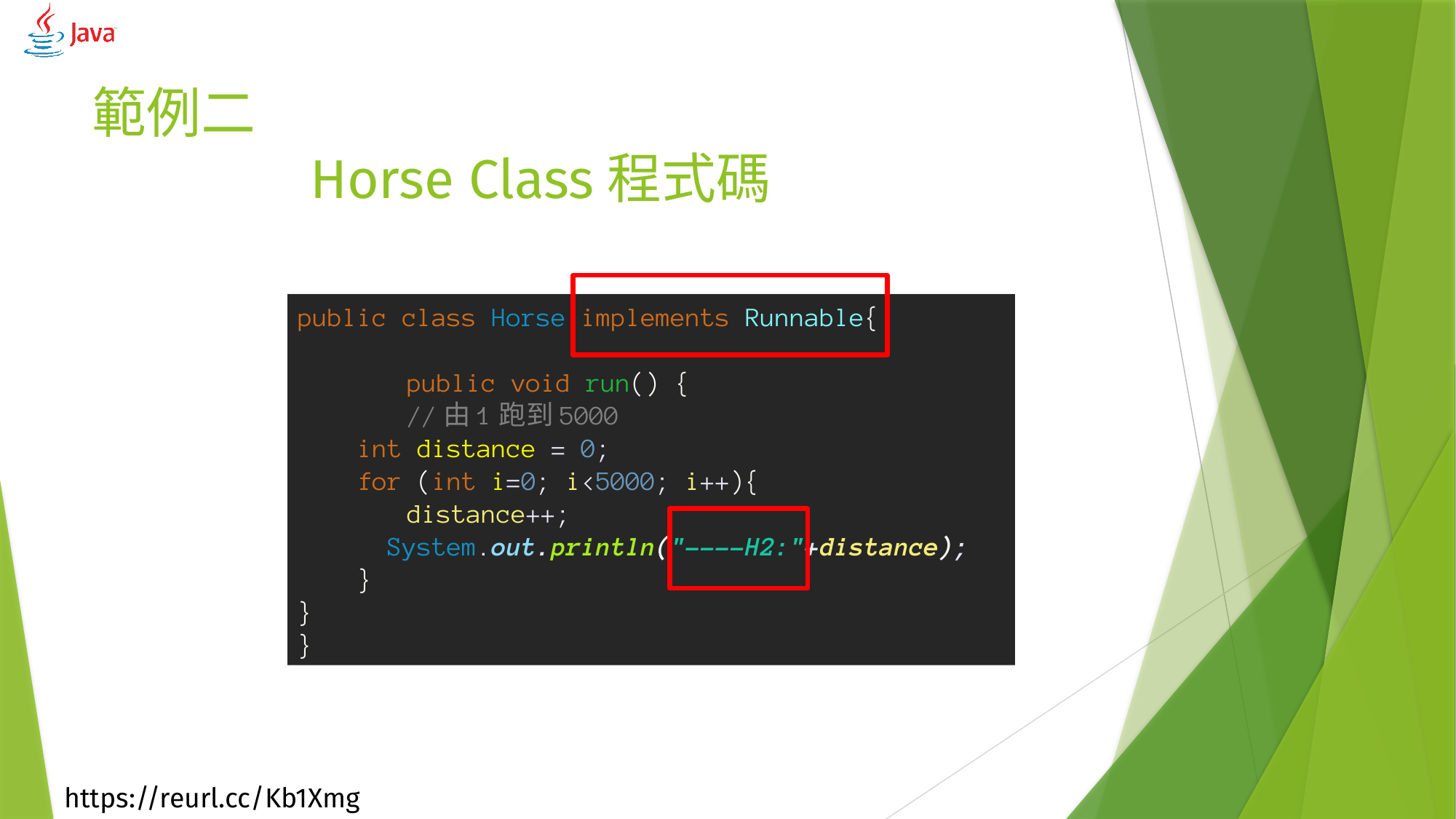

# 範例二 Horse Class程式碼

public class Horse implements Runnable{

	public void run() {
	//由1跑到5000
    int distance = 0;
    for (int i=0; i<5000; i++){
    	distance++;
      System.out.println("----H2:"+distance);
    }
}
}